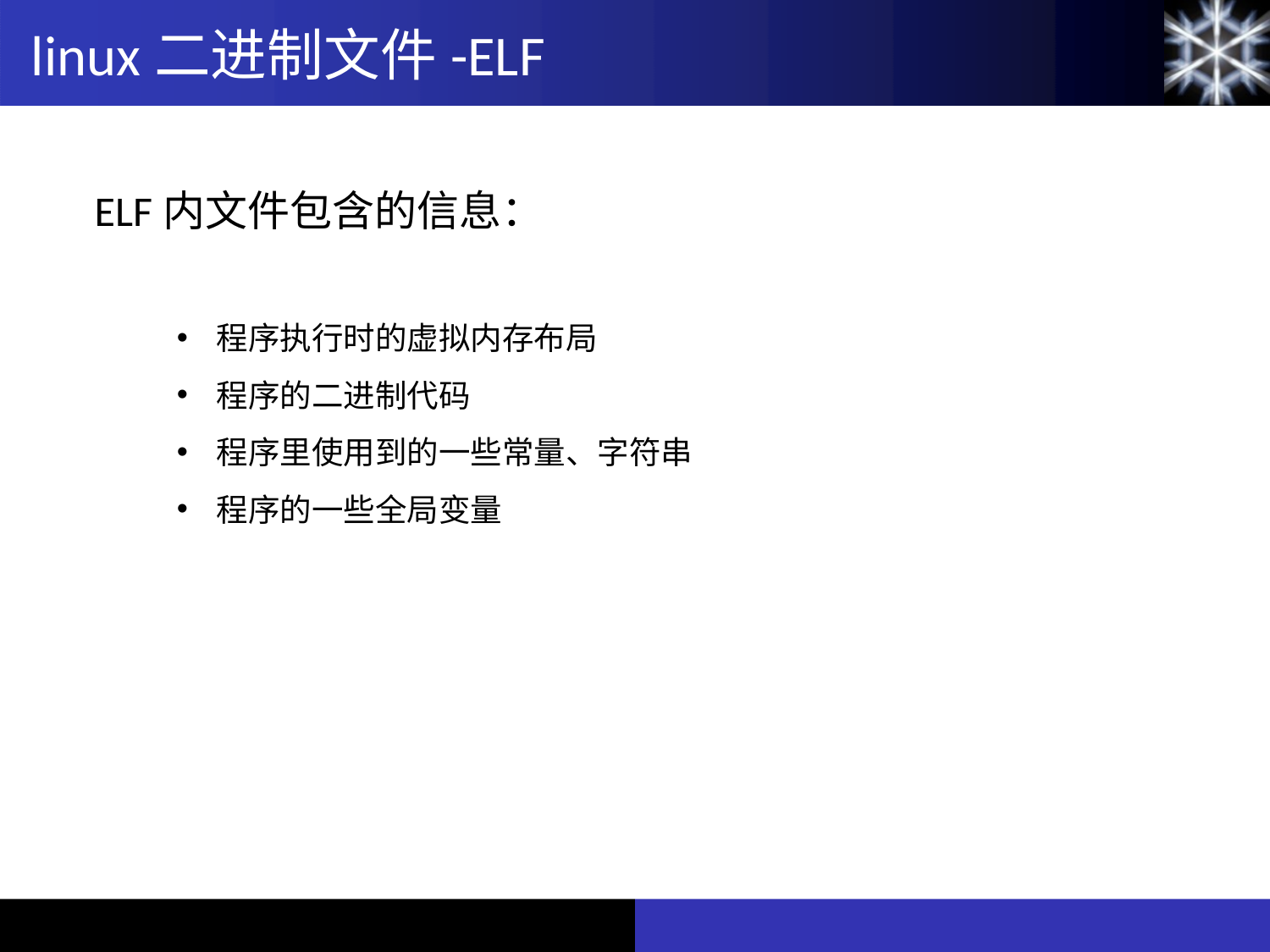

linux二进制文件-ELF
ELF内文件包含的信息：
程序执行时的虚拟内存布局
程序的二进制代码
程序里使用到的一些常量、字符串
程序的一些全局变量